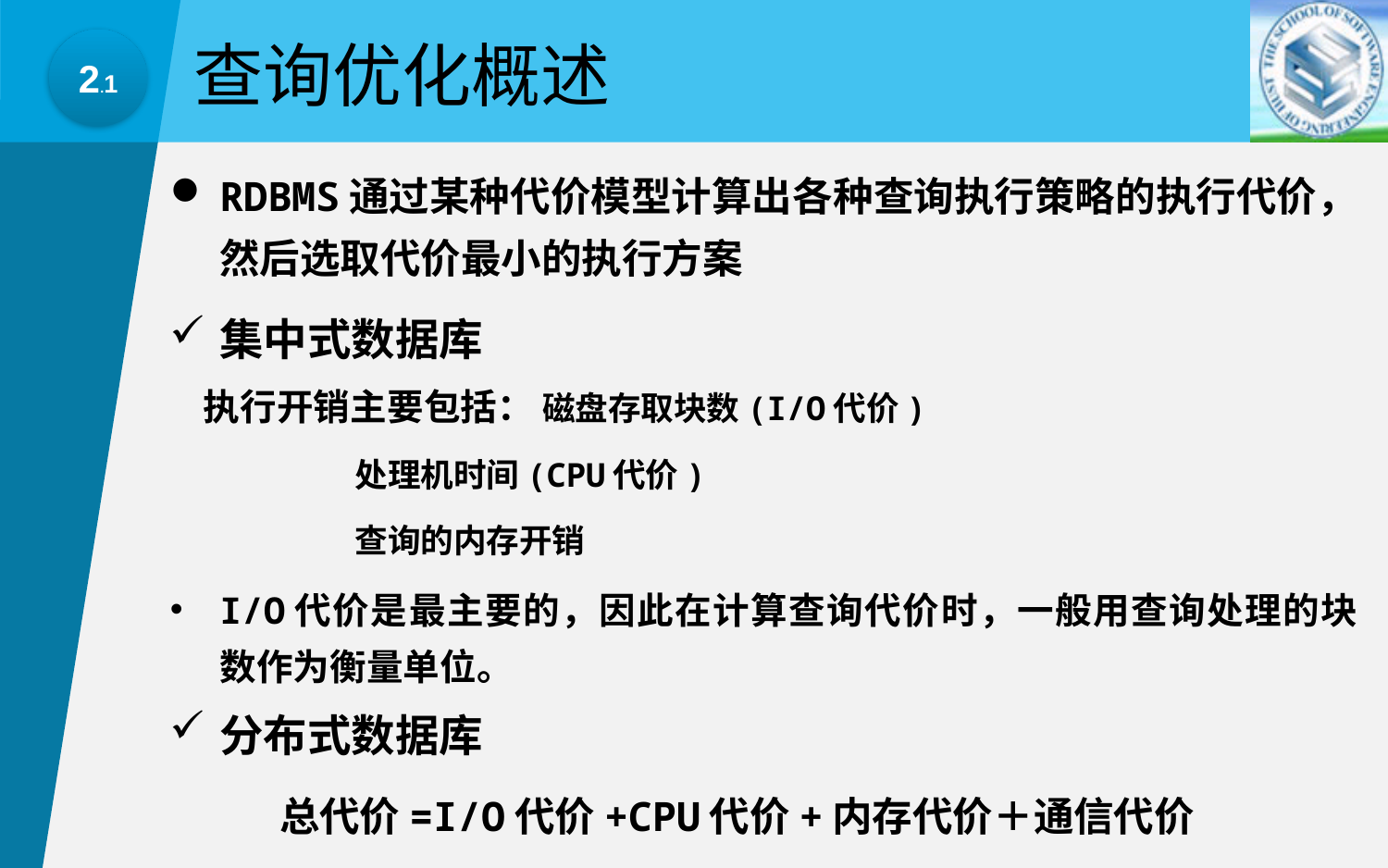

查询优化概述
2.1
RDBMS通过某种代价模型计算出各种查询执行策略的执行代价，然后选取代价最小的执行方案
集中式数据库
   执行开销主要包括： 磁盘存取块数(I/O代价)
                        处理机时间(CPU代价)
                        查询的内存开销
I/O代价是最主要的，因此在计算查询代价时，一般用查询处理的块数作为衡量单位。
分布式数据库
          总代价=I/O代价+CPU代价+内存代价＋通信代价